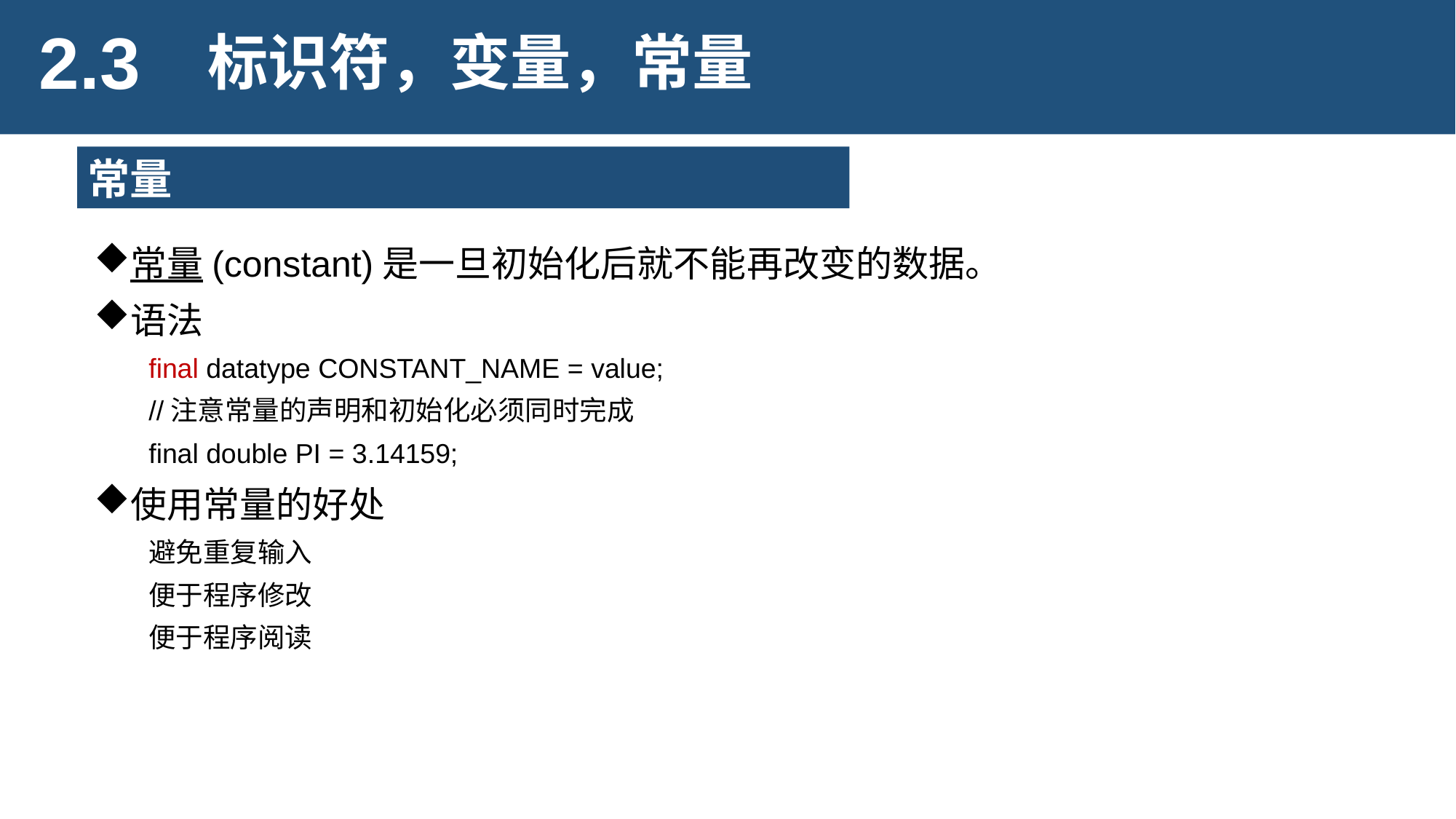

2.3
标识符，变量，常量
常量
常量(constant)是一旦初始化后就不能再改变的数据。
语法
final datatype CONSTANT_NAME = value;
//注意常量的声明和初始化必须同时完成
final double PI = 3.14159;
使用常量的好处
避免重复输入
便于程序修改
便于程序阅读